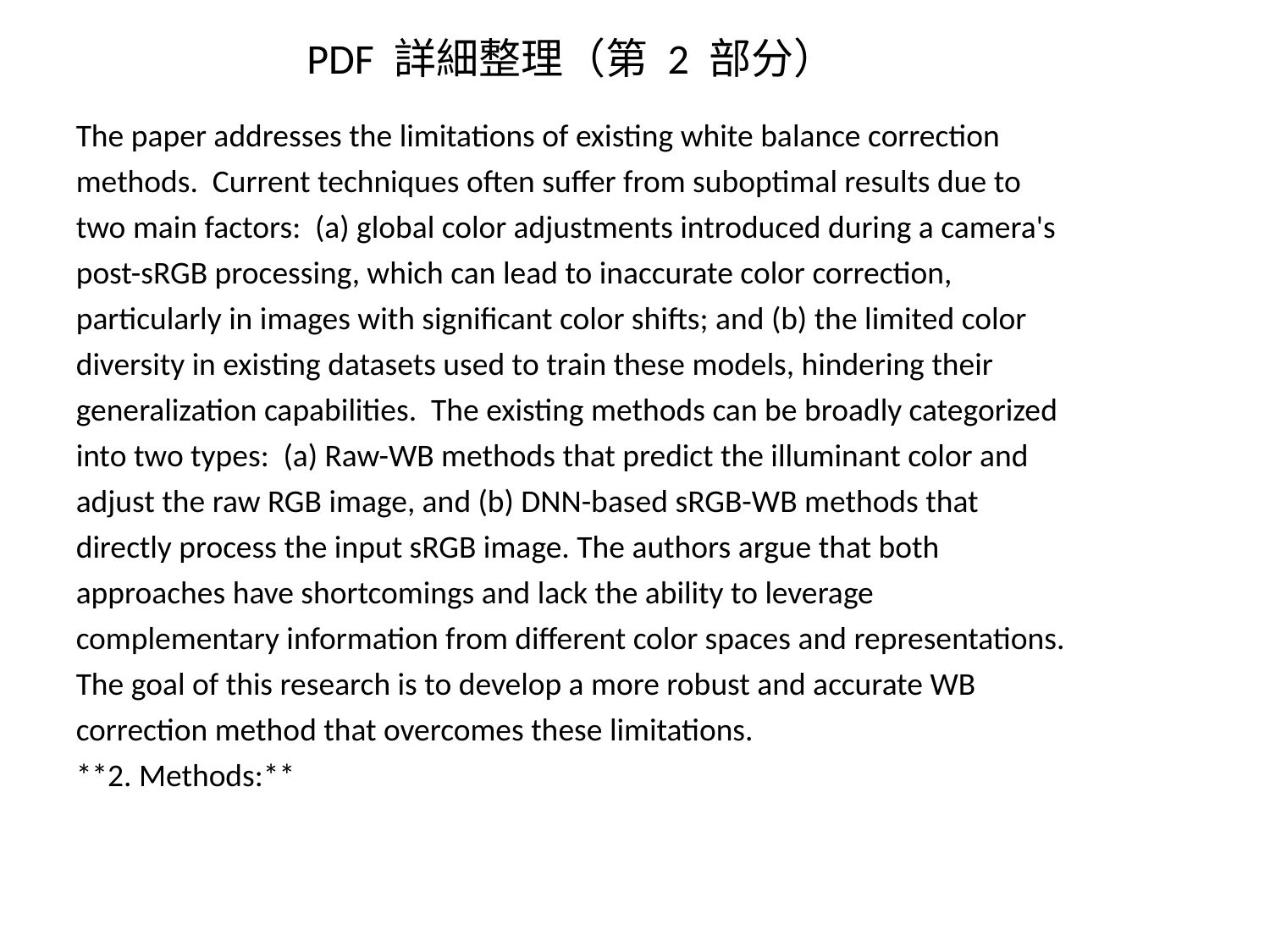

PDF 詳細整理（第 2 部分）

The paper addresses the limitations of existing white balance correction methods.  Current techniques often suffer from suboptimal results due to two main factors:  (a) global color adjustments introduced during a camera's post-sRGB processing, which can lead to inaccurate color correction, particularly in images with significant color shifts; and (b) the limited color diversity in existing datasets used to train these models, hindering their generalization capabilities.  The existing methods can be broadly categorized into two types:  (a) Raw-WB methods that predict the illuminant color and adjust the raw RGB image, and (b) DNN-based sRGB-WB methods that directly process the input sRGB image. The authors argue that both approaches have shortcomings and lack the ability to leverage complementary information from different color spaces and representations. The goal of this research is to develop a more robust and accurate WB correction method that overcomes these limitations.
**2. Methods:**